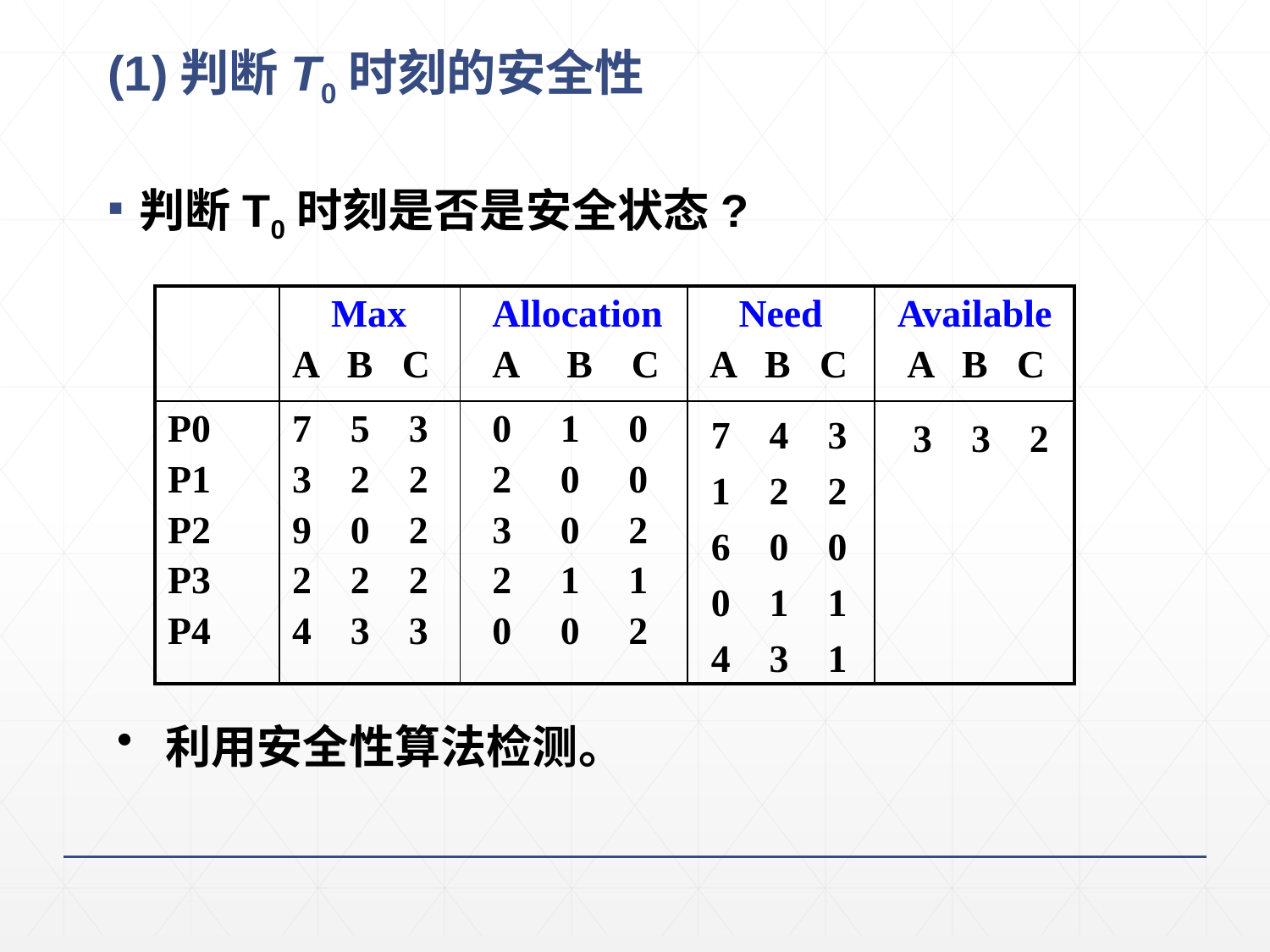

167
# (1)判断T0时刻的安全性
判断T0时刻是否是安全状态?
|  | Max A B C | Allocation A B C | Need A B C | Available A B C |
| --- | --- | --- | --- | --- |
| P0 P1 P2 P3 P4 | 7 5 3 3 2 2 9 0 2 2 2 2 4 3 3 | 0 1 0 2 0 0 3 0 2 2 1 1 0 0 2 |  |  |
7    4    3
1    2    2
6    0    0
0    1    1
4    3    1
3    3    2
利用安全性算法检测。